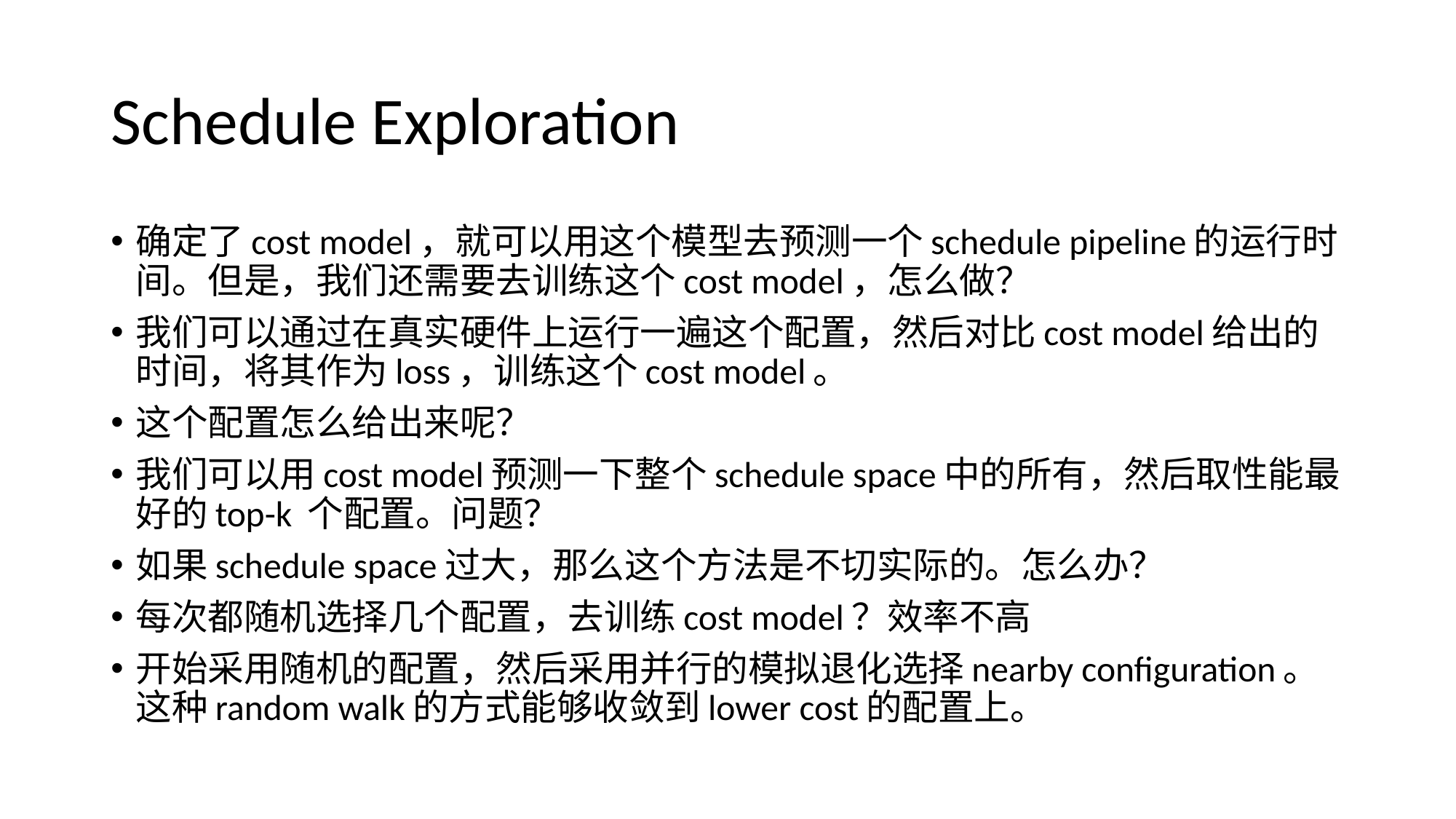

# Schedule Exploration
确定了cost model，就可以用这个模型去预测一个schedule pipeline的运行时间。但是，我们还需要去训练这个cost model，怎么做？
我们可以通过在真实硬件上运行一遍这个配置，然后对比cost model给出的时间，将其作为loss，训练这个cost model。
这个配置怎么给出来呢？
我们可以用cost model预测一下整个schedule space中的所有，然后取性能最好的top-k 个配置。问题？
如果schedule space过大，那么这个方法是不切实际的。怎么办？
每次都随机选择几个配置，去训练cost model？效率不高
开始采用随机的配置，然后采用并行的模拟退化选择nearby configuration。这种random walk的方式能够收敛到lower cost的配置上。